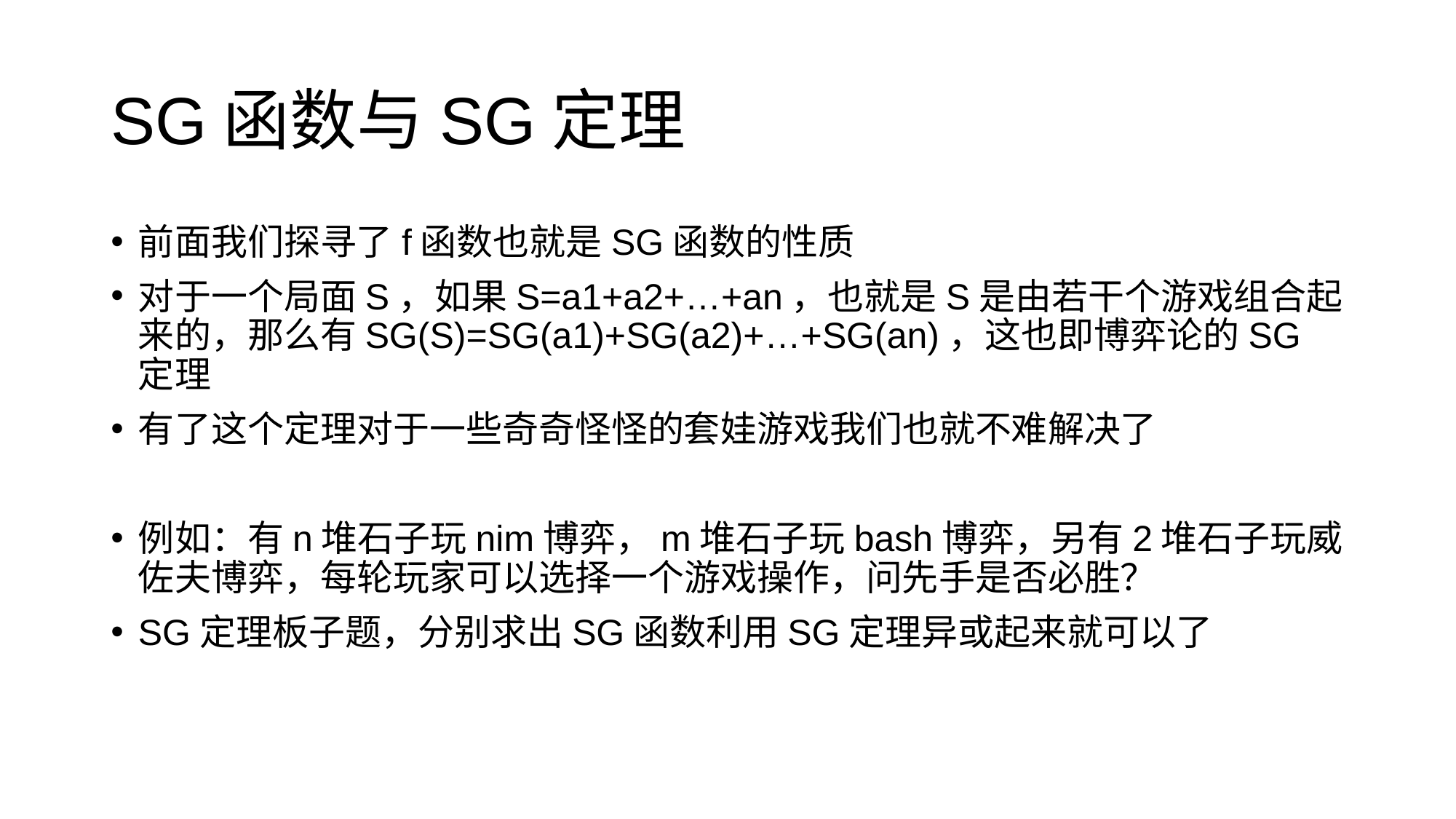

# SG函数与SG定理
前面我们探寻了f函数也就是SG函数的性质
对于一个局面S，如果S=a1+a2+…+an，也就是S是由若干个游戏组合起来的，那么有SG(S)=SG(a1)+SG(a2)+…+SG(an)，这也即博弈论的SG定理
有了这个定理对于一些奇奇怪怪的套娃游戏我们也就不难解决了

例如：有n堆石子玩nim博弈，m堆石子玩bash博弈，另有2堆石子玩威佐夫博弈，每轮玩家可以选择一个游戏操作，问先手是否必胜？
SG定理板子题，分别求出SG函数利用SG定理异或起来就可以了